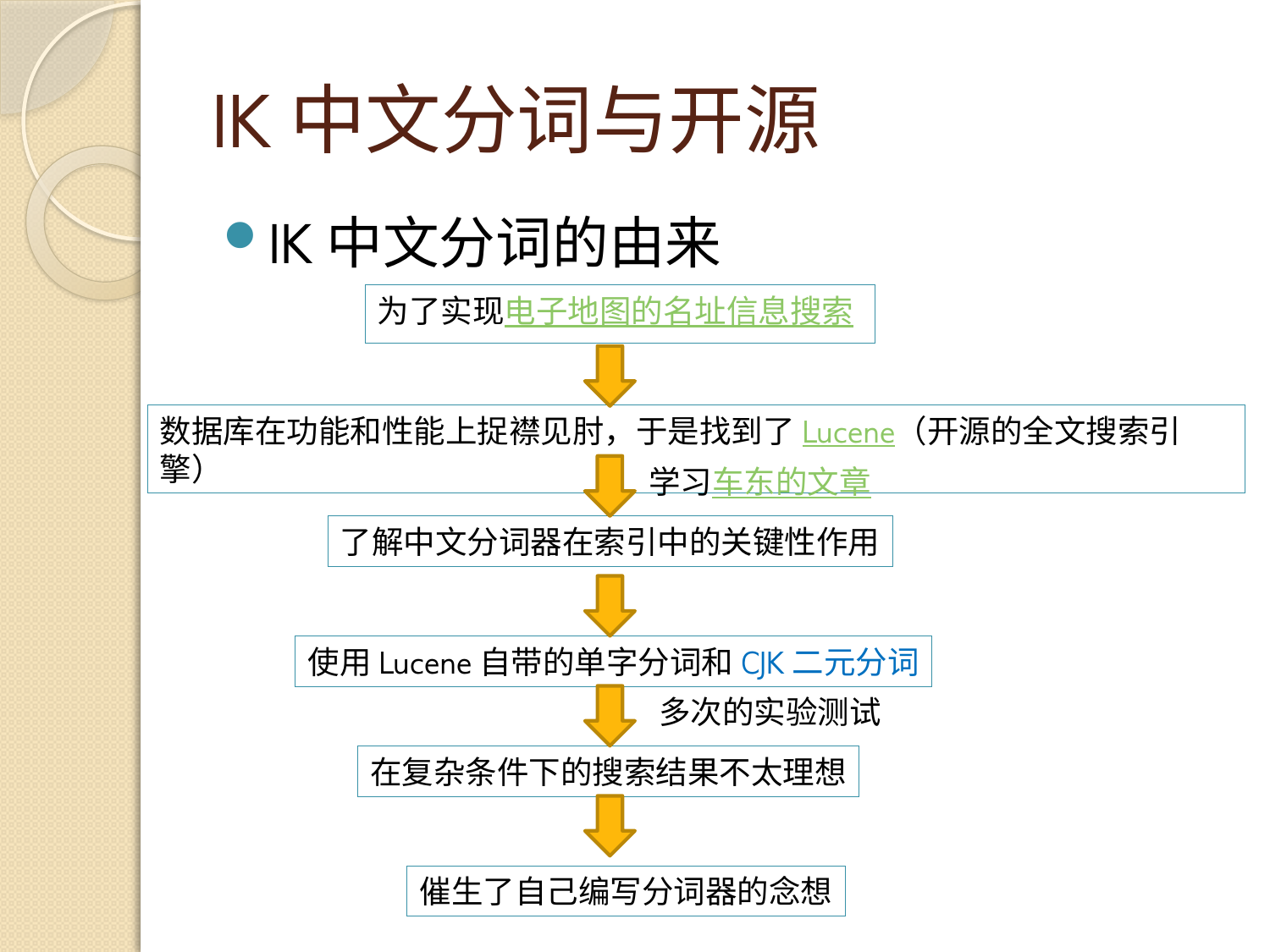

# IK中文分词与开源
IK中文分词的由来
为了实现电子地图的名址信息搜索

数据库在功能和性能上捉襟见肘，于是找到了Lucene（开源的全文搜索引擎）

学习车东的文章
了解中文分词器在索引中的关键性作用

使用Lucene自带的单字分词和CJK二元分词

多次的实验测试
在复杂条件下的搜索结果不太理想

催生了自己编写分词器的念想